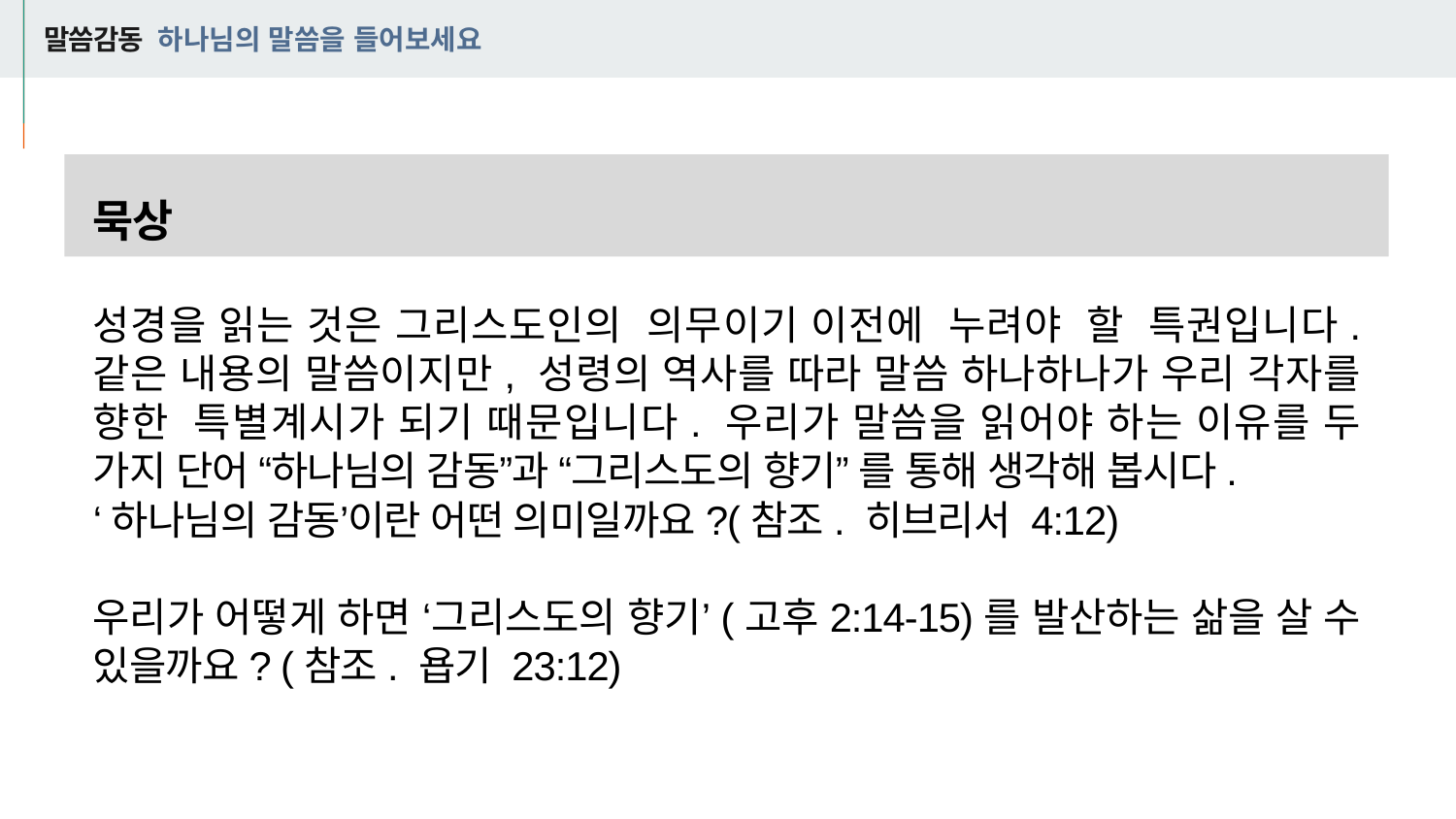

# 말씀감동  하나님의 말씀을 들어보세요
묵상
성경을 읽는 것은 그리스도인의  의무이기 이전에  누려야  할  특권입니다. 같은 내용의 말씀이지만, 성령의 역사를 따라 말씀 하나하나가 우리 각자를 향한  특별계시가 되기 때문입니다. 우리가 말씀을 읽어야 하는 이유를 두 가지 단어 “하나님의 감동”과 “그리스도의 향기” 를 통해 생각해 봅시다.
‘하나님의 감동’이란 어떤 의미일까요?(참조. 히브리서 4:12)

우리가 어떻게 하면 ‘그리스도의 향기’(고후2:14-15)를 발산하는 삶을 살 수 있을까요? (참조. 욥기 23:12)